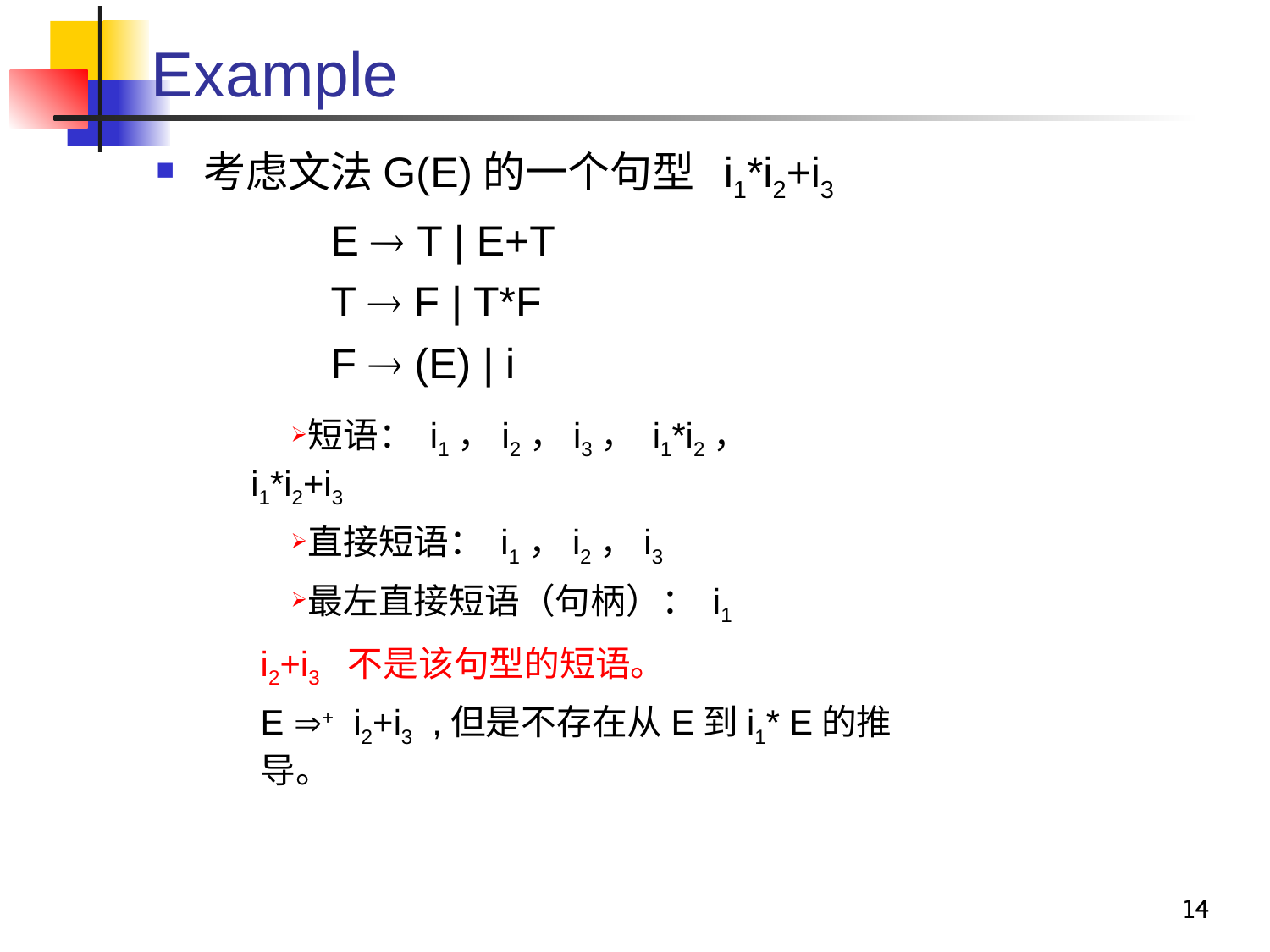

# Example
考虑文法G(E)的一个句型  i1*i2+i3
		E → T | E+T
		T → F | T*F
		F → (E) | i

短语： i1，i2，i3， i1*i2， i1*i2+i3
直接短语： i1，i2，i3
最左直接短语（句柄）： i1
i2+i3  不是该句型的短语。
E ⇒+  i2+i3  ,但是不存在从E到i1* E的推导。
14